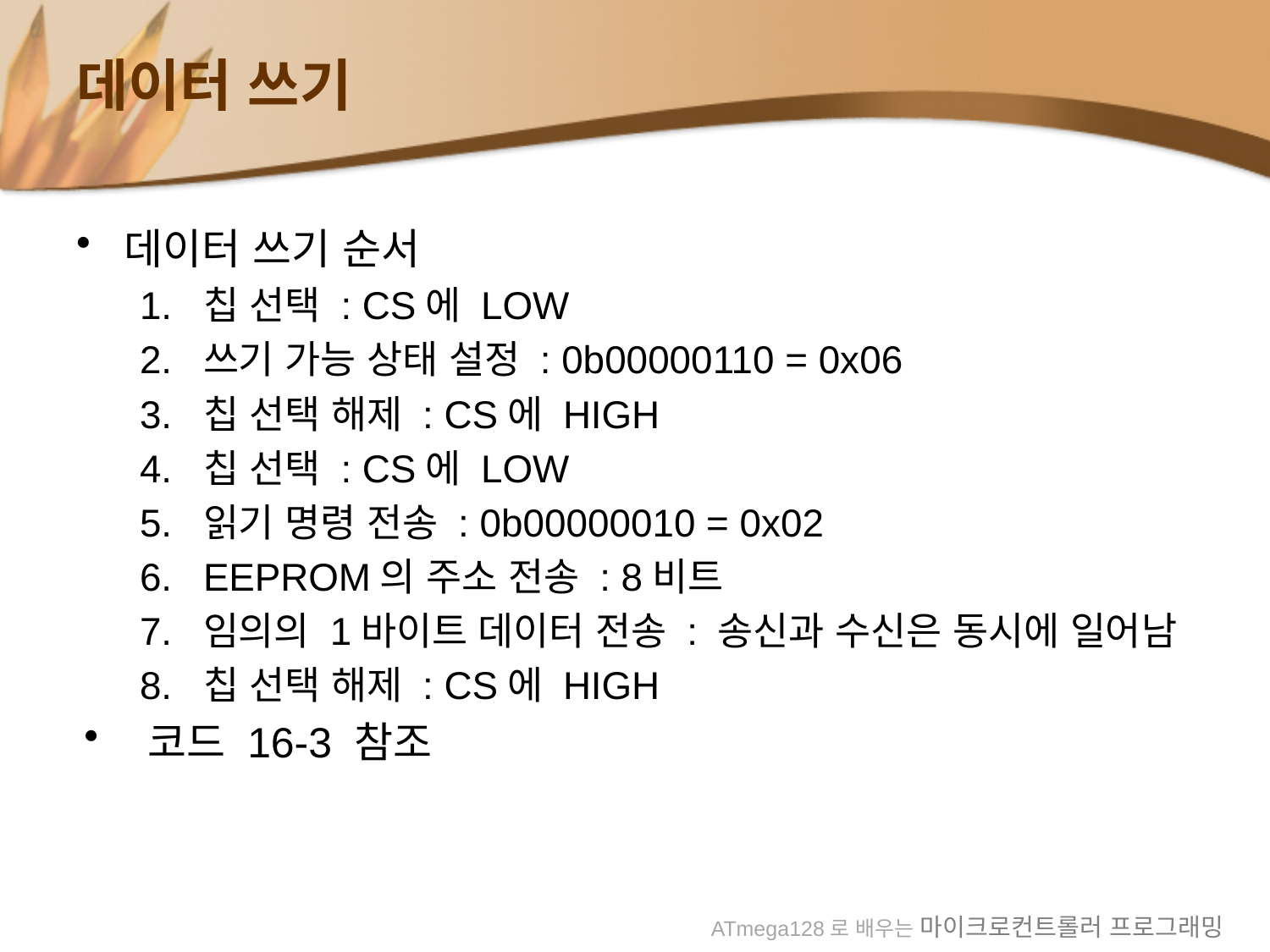

# 데이터 쓰기
데이터 쓰기 순서
칩 선택 : CS에 LOW
쓰기 가능 상태 설정 : 0b00000110 = 0x06
칩 선택 해제 : CS에 HIGH
칩 선택 : CS에 LOW
읽기 명령 전송 : 0b00000010 = 0x02
EEPROM의 주소 전송 : 8비트
임의의 1바이트 데이터 전송 : 송신과 수신은 동시에 일어남
칩 선택 해제 : CS에 HIGH
코드 16-3 참조